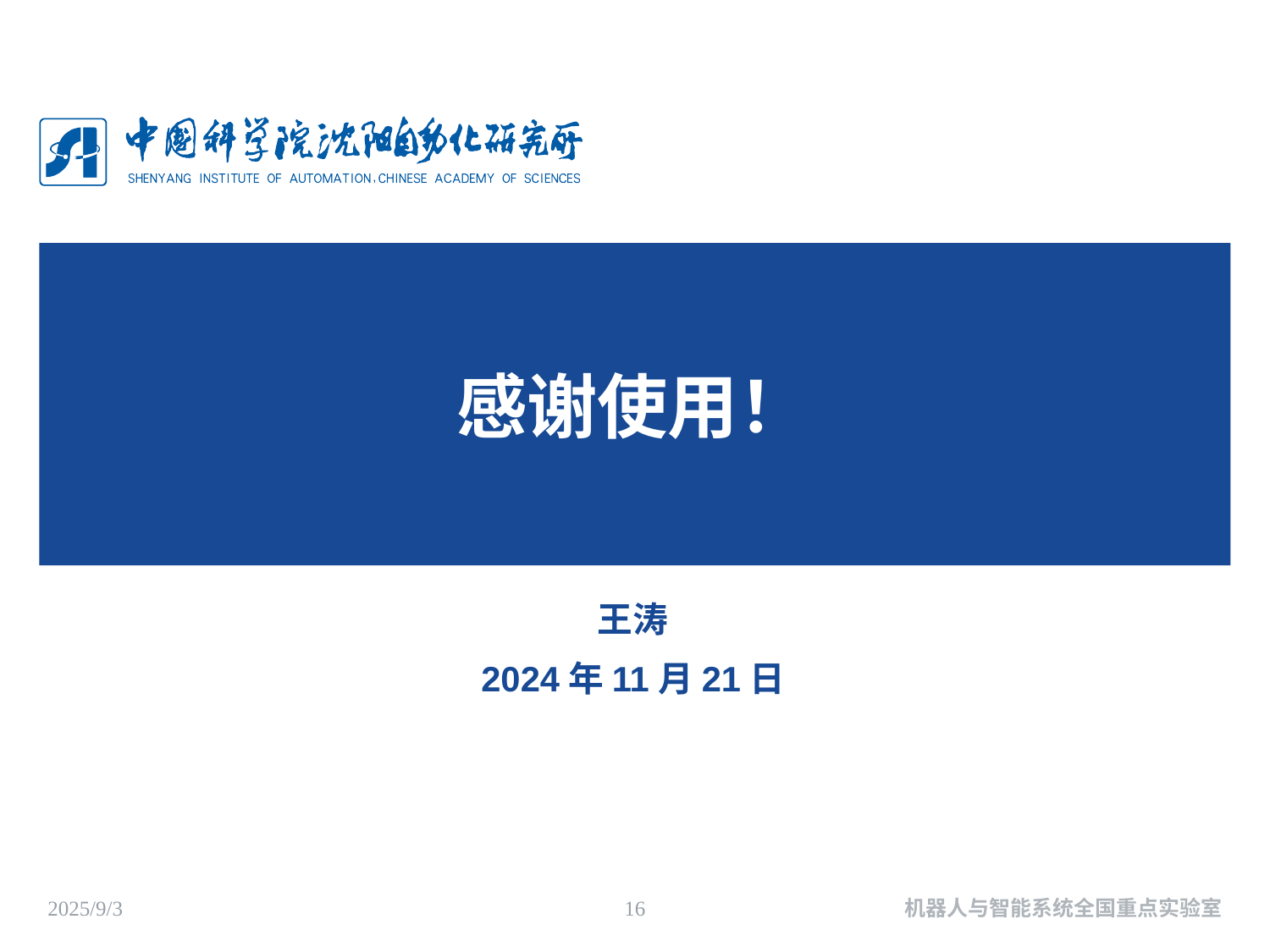

# 感谢使用！
王涛
2024年11月21日
2025/9/3
16
机器人与智能系统全国重点实验室